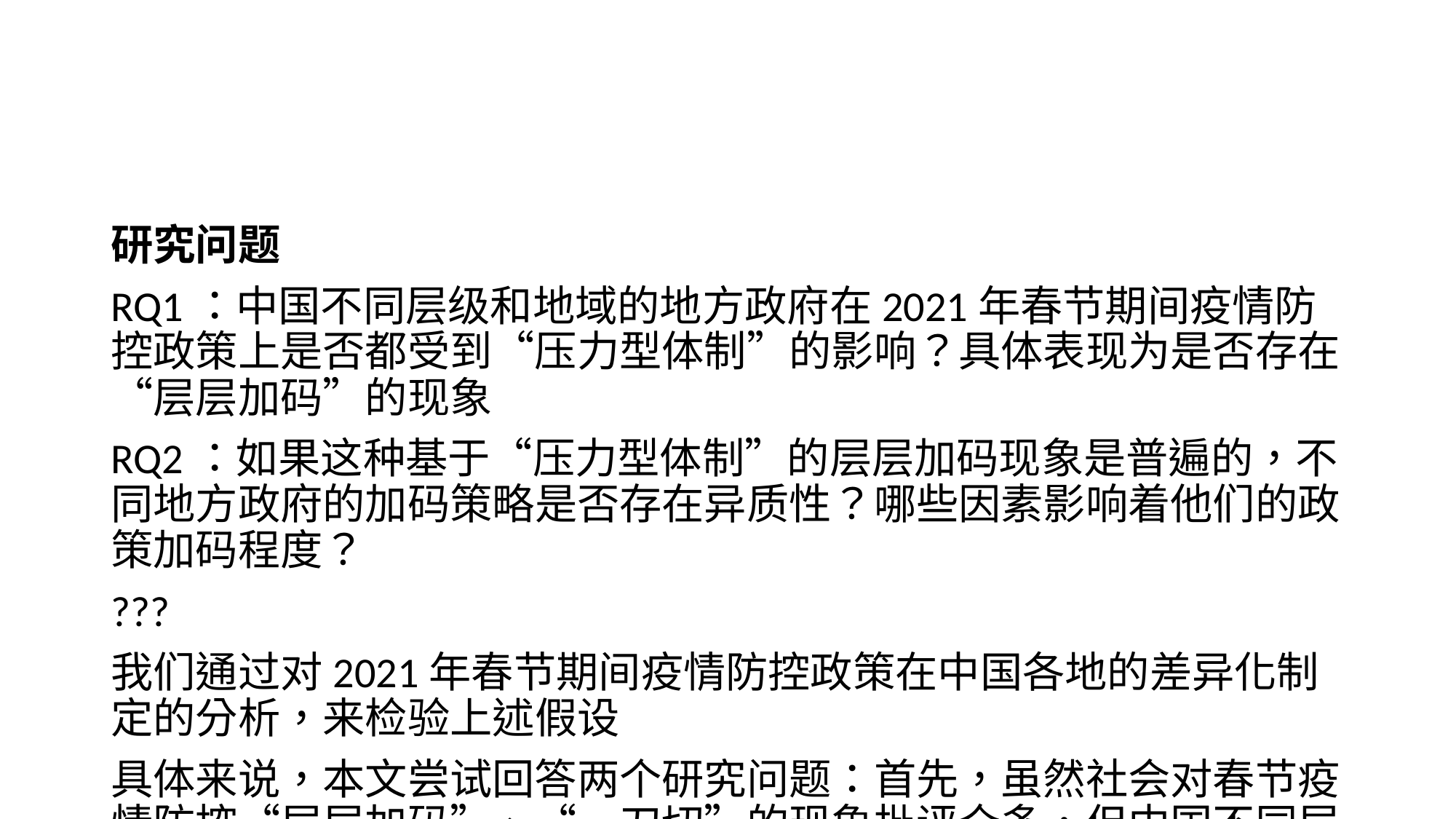

研究问题
RQ1：中国不同层级和地域的地方政府在2021年春节期间疫情防控政策上是否都受到“压力型体制”的影响？具体表现为是否存在“层层加码”的现象
RQ2：如果这种基于“压力型体制”的层层加码现象是普遍的，不同地方政府的加码策略是否存在异质性？哪些因素影响着他们的政策加码程度？
???
我们通过对2021年春节期间疫情防控政策在中国各地的差异化制定的分析，来检验上述假设
具体来说，本文尝试回答两个研究问题：首先，虽然社会对春节疫情防控“层层加码”、“一刀切”的现象批评众多，但中国不同层级和地域的地方政府在2021年春节期间疫情防控政策上是否都受到“压力型体制”的影响？具体表现为是否存在“层层加码”的现象。进一步的，如果这种现象是普遍的，那不同地方政府的加码策略是否存在异质性？哪些因素影响着他们的政策加码程度？
具体来说，我们首先使用自然语言处理等方法对中国293个地级市2021年春节期间的疫情防控政策文本进行编码，考察各地各层级政府的“层层加码”现象；之后借助回归分析对影响变量和压力来源进行识别和检验。